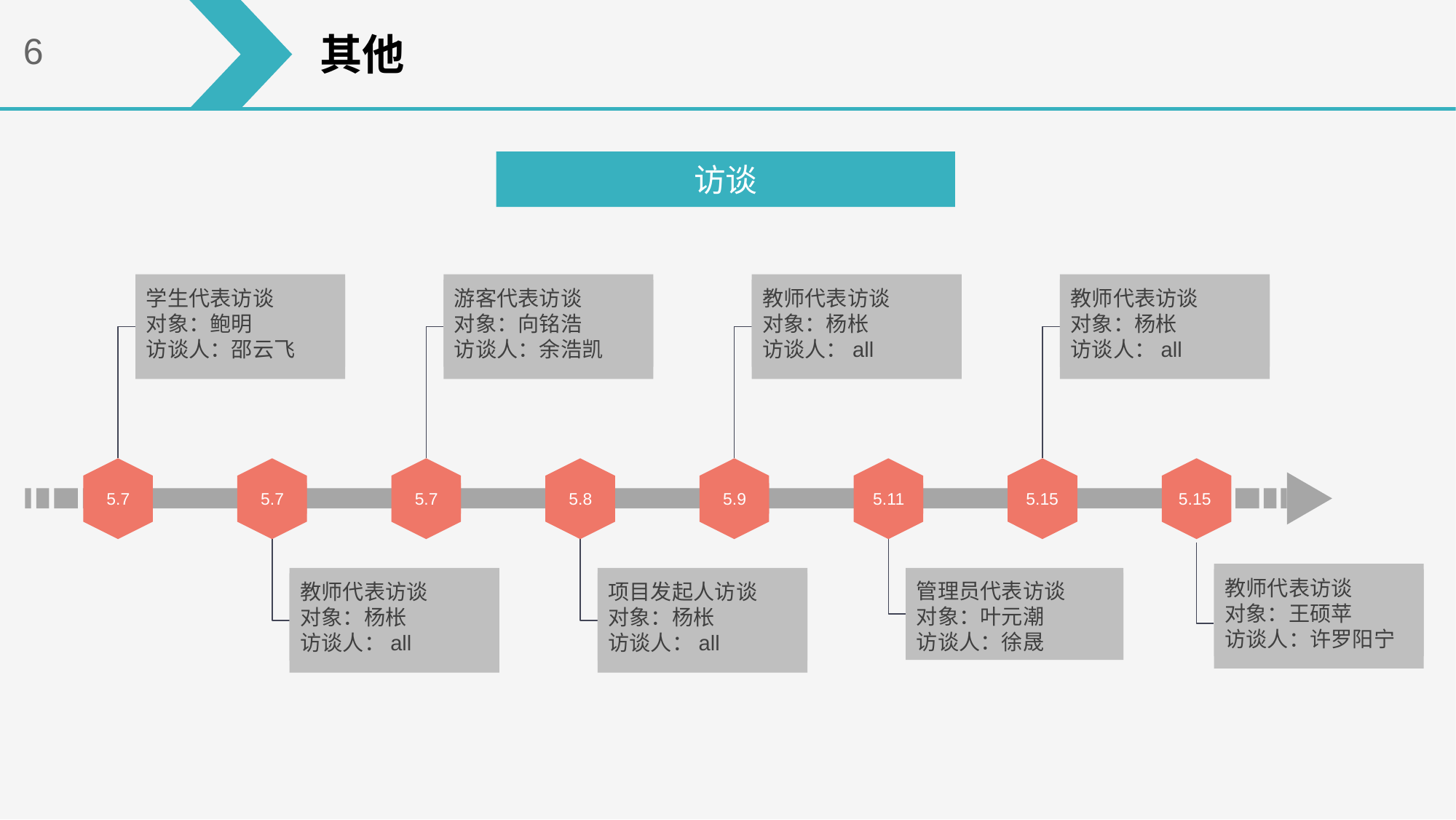

其他
6
访谈

学生代表访谈
对象：鲍明
访谈人：邵云飞

游客代表访谈
对象：向铭浩
访谈人：余浩凯

教师代表访谈
对象：杨枨
访谈人：all

教师代表访谈
对象：杨枨
访谈人：all

5.7

5.7

5.7

5.8

5.9

5.11

5.15

5.15

教师代表访谈
对象：王硕苹
访谈人：许罗阳宁

教师代表访谈
对象：杨枨
访谈人：all

项目发起人访谈
对象：杨枨
访谈人：all

管理员代表访谈
对象：叶元潮
访谈人：徐晟